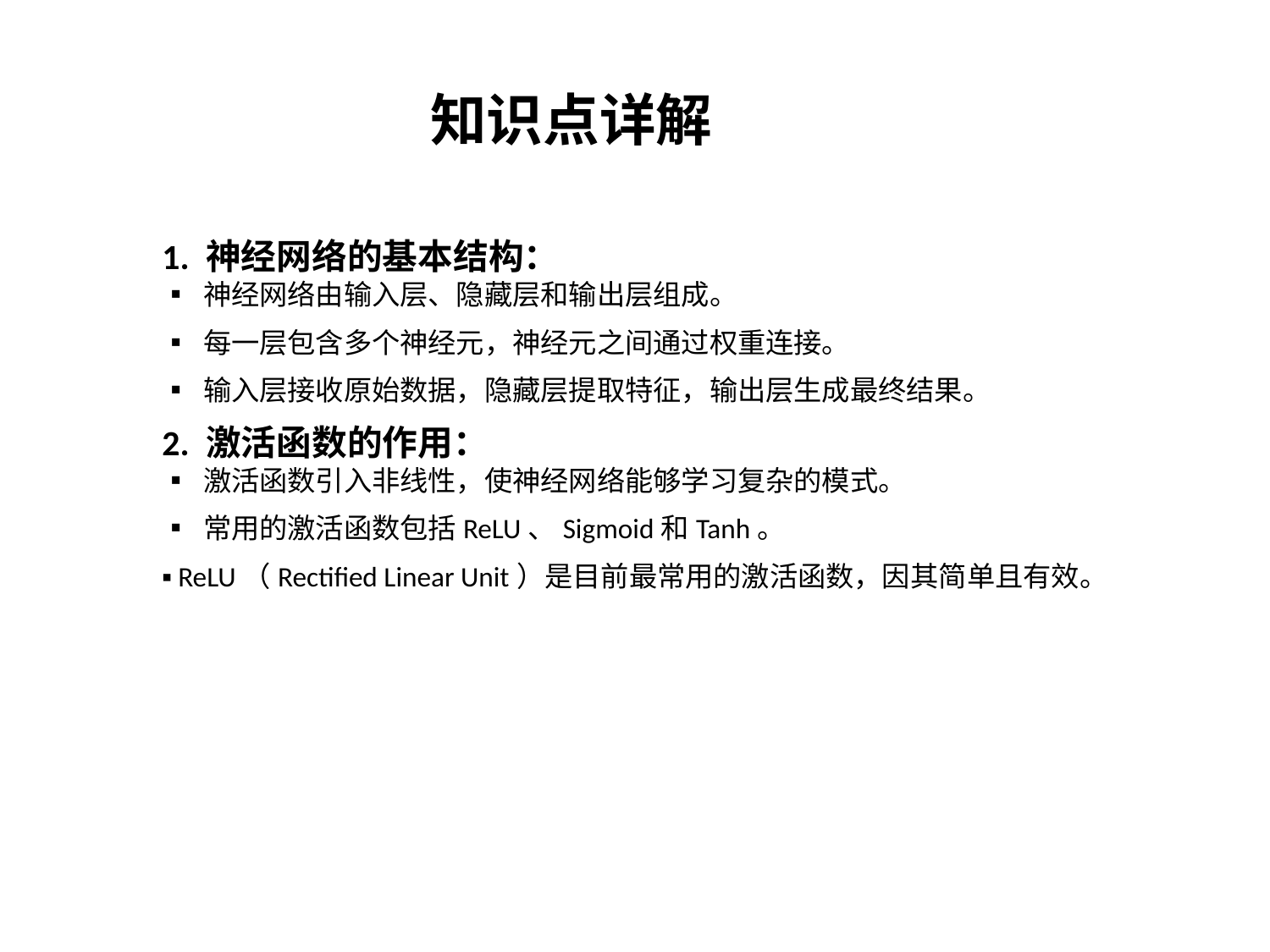

知识点详解

1. 神经网络的基本结构：
▪ 神经网络由输入层、隐藏层和输出层组成。
▪ 每一层包含多个神经元，神经元之间通过权重连接。
▪ 输入层接收原始数据，隐藏层提取特征，输出层生成最终结果。
2. 激活函数的作用：
▪ 激活函数引入非线性，使神经网络能够学习复杂的模式。
▪ 常用的激活函数包括ReLU、Sigmoid和Tanh。
▪ ReLU（Rectified Linear Unit）是目前最常用的激活函数，因其简单且有效。